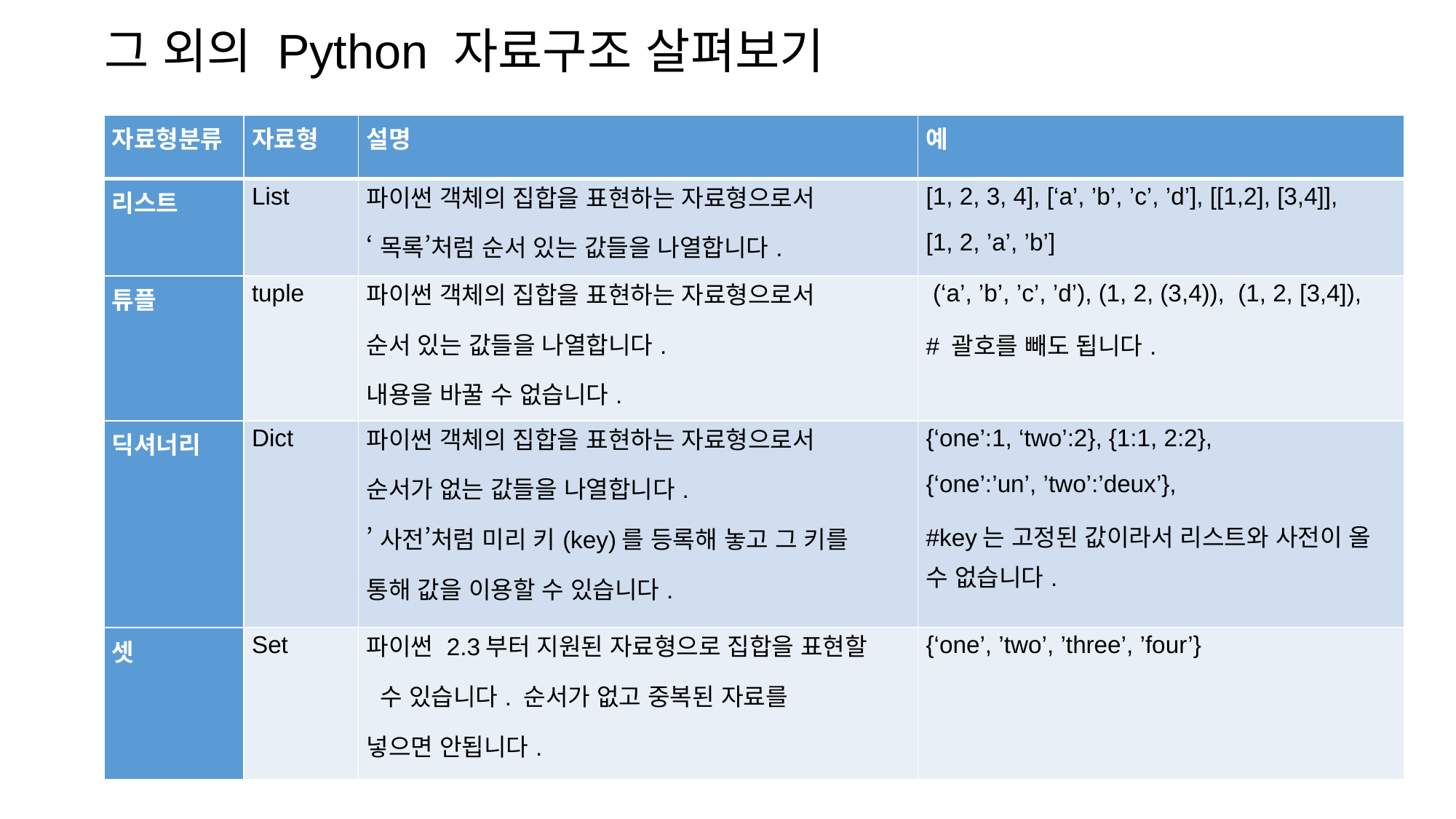

# 그 외의 Python 자료구조 살펴보기
| 자료형분류 | 자료형 | 설명 | 예 |
| --- | --- | --- | --- |
| 리스트 | List | 파이썬 객체의 집합을 표현하는 자료형으로서 ‘목록’처럼 순서 있는 값들을 나열합니다. | [1, 2, 3, 4], [‘a’, ’b’, ’c’, ’d’], [[1,2], [3,4]], [1, 2, ’a’, ’b’] |
| 튜플 | tuple | 파이썬 객체의 집합을 표현하는 자료형으로서 순서 있는 값들을 나열합니다. 내용을 바꿀 수 없습니다. | (‘a’, ’b’, ’c’, ’d’), (1, 2, (3,4)), (1, 2, [3,4]), # 괄호를 빼도 됩니다. |
| 딕셔너리 | Dict | 파이썬 객체의 집합을 표현하는 자료형으로서 순서가 없는 값들을 나열합니다. ’사전’처럼 미리 키(key)를 등록해 놓고 그 키를 통해 값을 이용할 수 있습니다. | {‘one’:1, ‘two’:2}, {1:1, 2:2}, {‘one’:’un’, ’two’:’deux’}, #key는 고정된 값이라서 리스트와 사전이 올 수 없습니다. |
| 셋 | Set | 파이썬 2.3부터 지원된 자료형으로 집합을 표현할 수 있습니다. 순서가 없고 중복된 자료를 넣으면 안됩니다. | {‘one’, ’two’, ’three’, ’four’} |